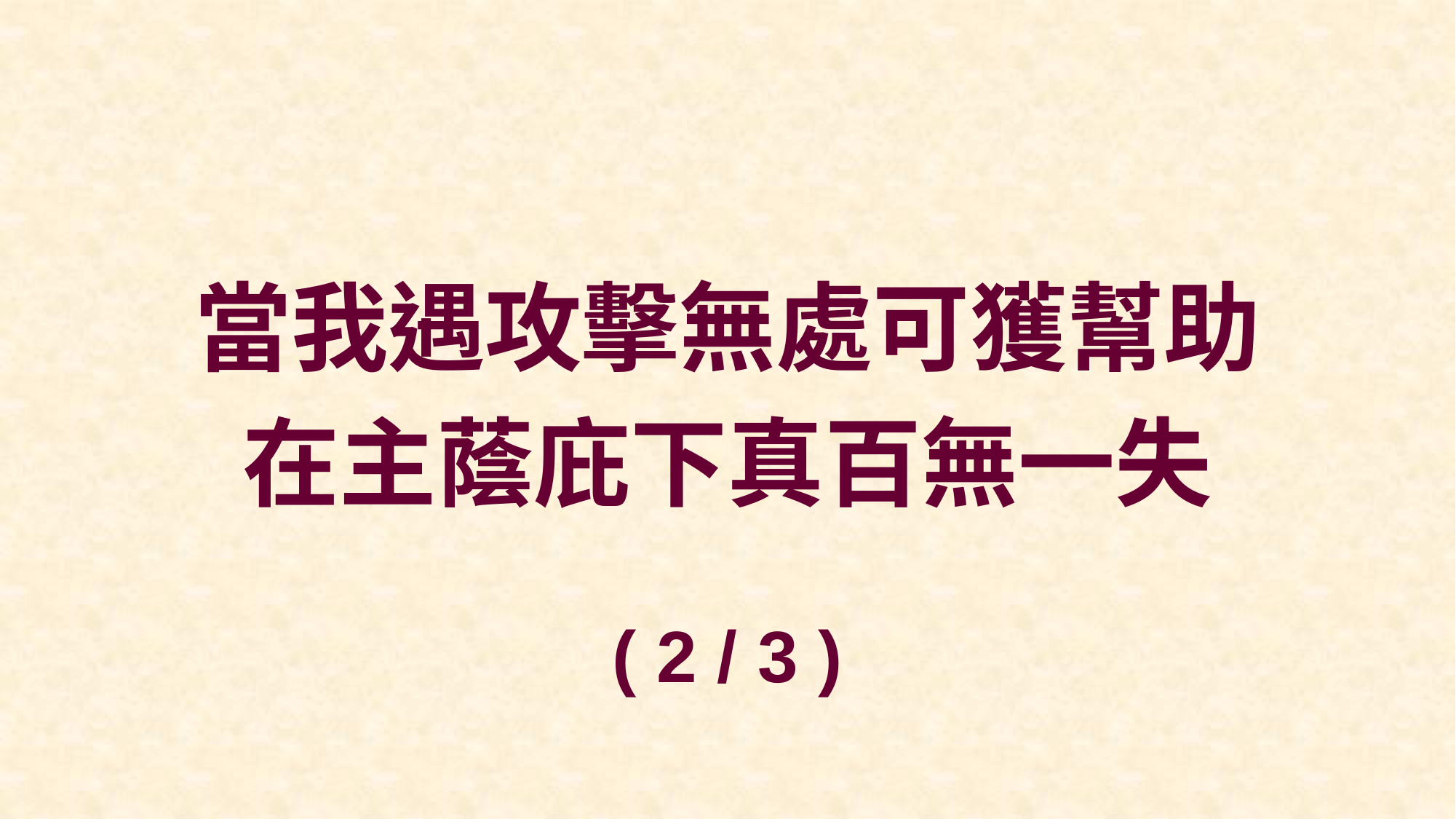

當我遇攻擊無處可獲幫助
在主蔭庇下真百無一失
( 2 / 3 )